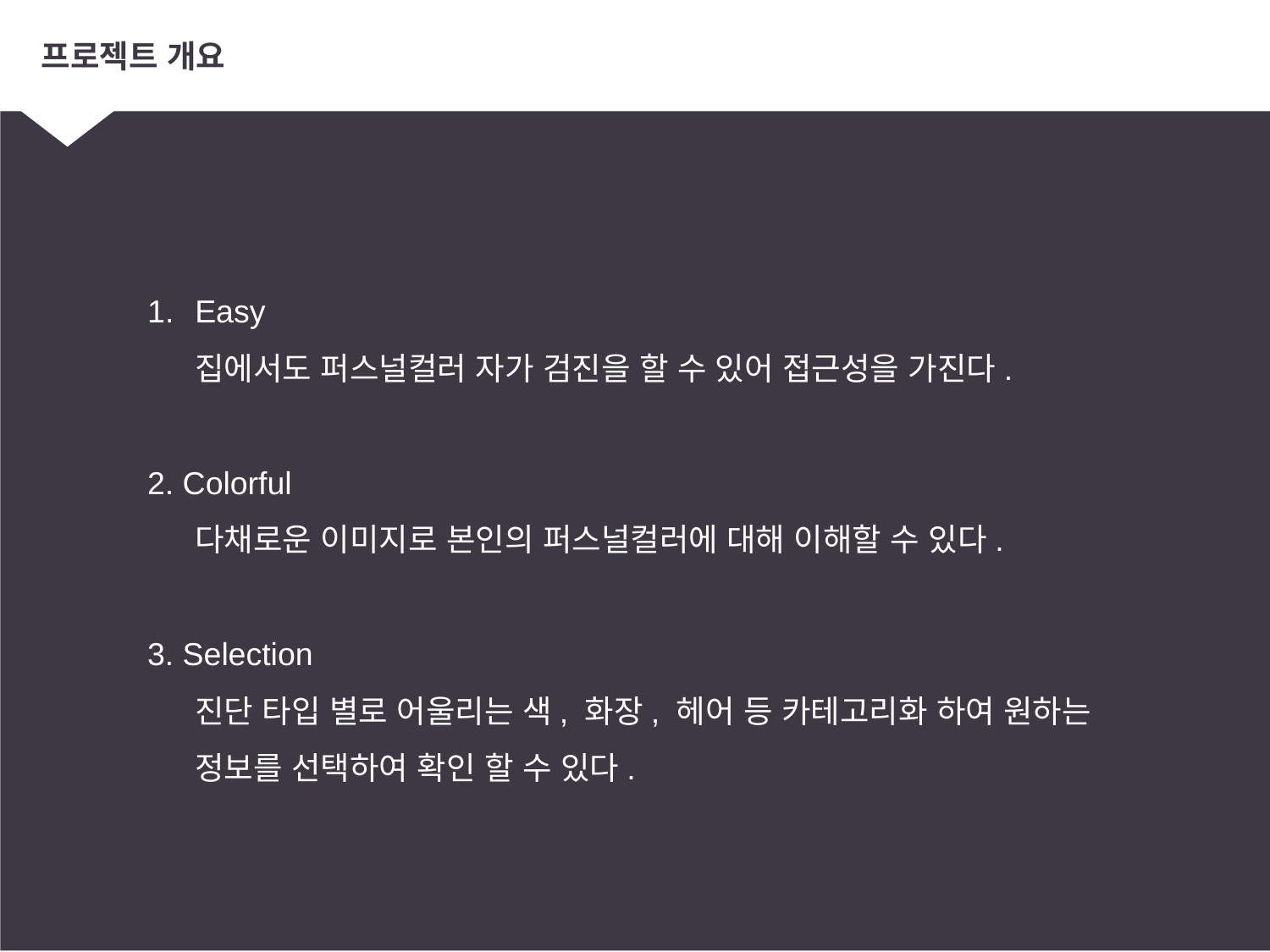

# 프로젝트 개요
Easy
	집에서도 퍼스널컬러 자가 검진을 할 수 있어 접근성을 가진다.

2. Colorful
	다채로운 이미지로 본인의 퍼스널컬러에 대해 이해할 수 있다.

3. Selection
	진단 타입 별로 어울리는 색, 화장, 헤어 등 카테고리화 하여 원하는 정보를 선택하여 확인 할 수 있다.